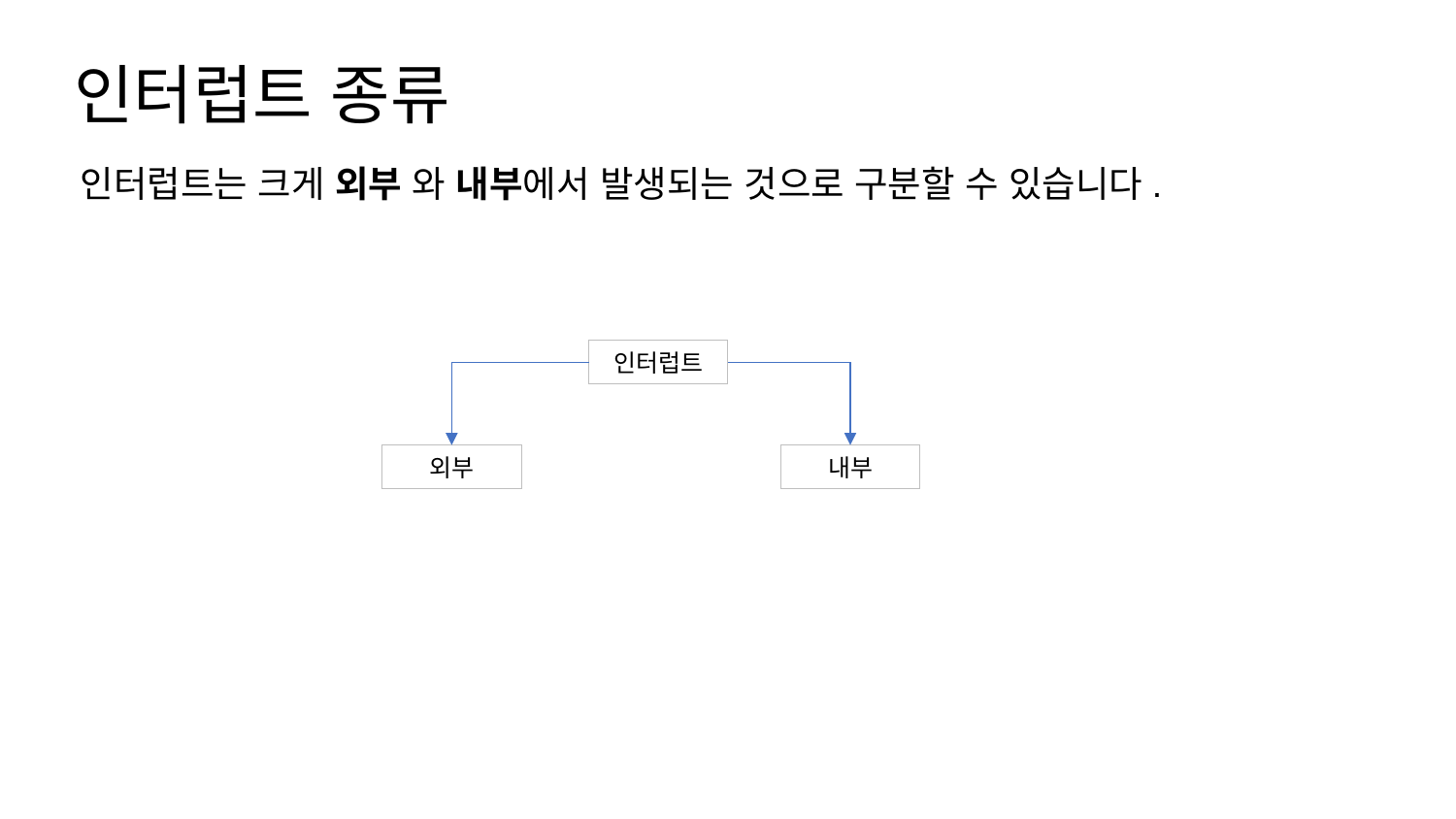

인터럽트 종류
인터럽트는 크게 외부 와 내부에서 발생되는 것으로 구분할 수 있습니다.
인터럽트
외부
내부